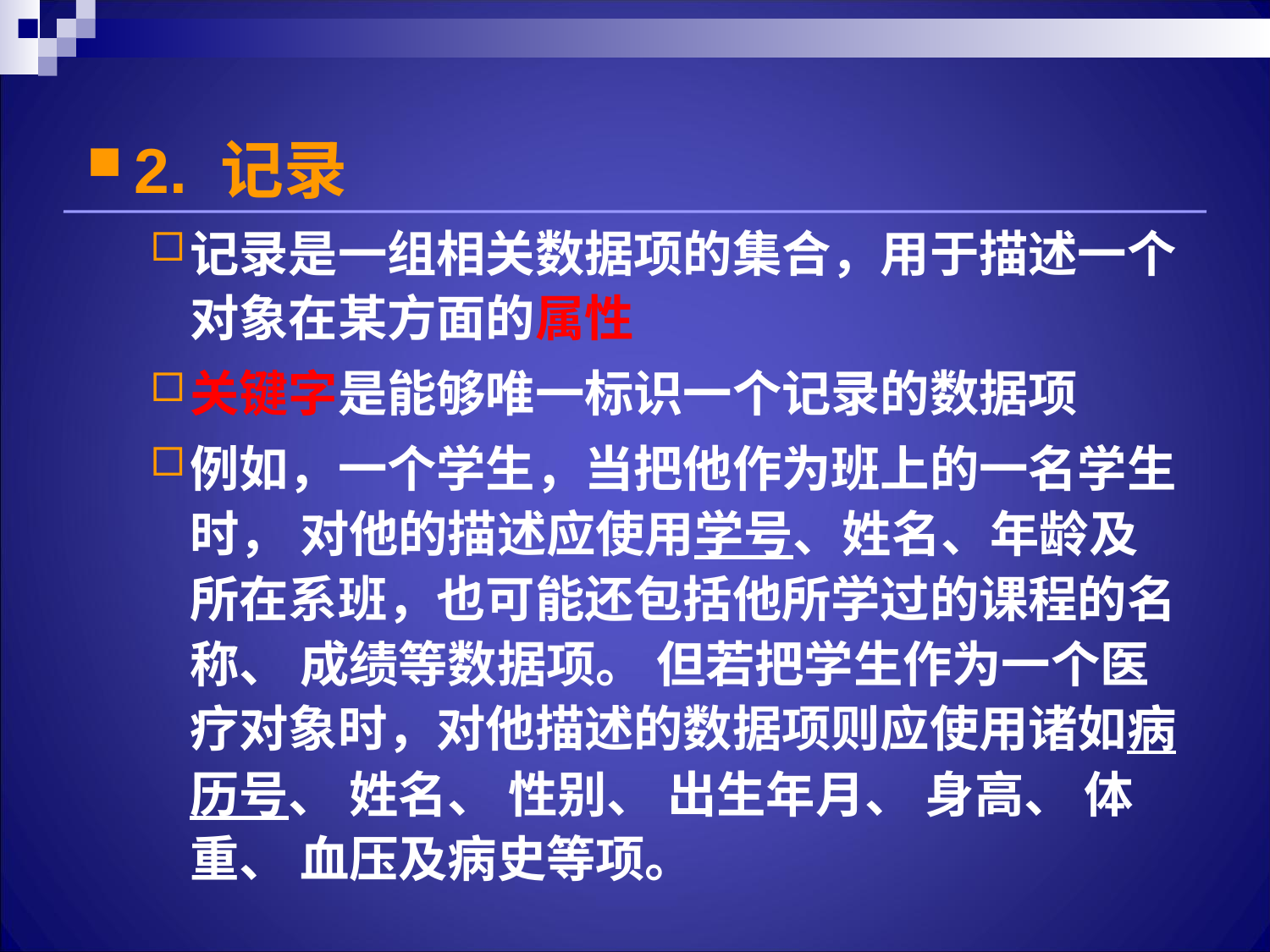

2. 记录
记录是一组相关数据项的集合，用于描述一个对象在某方面的属性
关键字是能够唯一标识一个记录的数据项
例如，一个学生，当把他作为班上的一名学生时， 对他的描述应使用学号、姓名、年龄及所在系班，也可能还包括他所学过的课程的名称、 成绩等数据项。 但若把学生作为一个医疗对象时，对他描述的数据项则应使用诸如病历号、 姓名、 性别、 出生年月、 身高、 体重、 血压及病史等项。